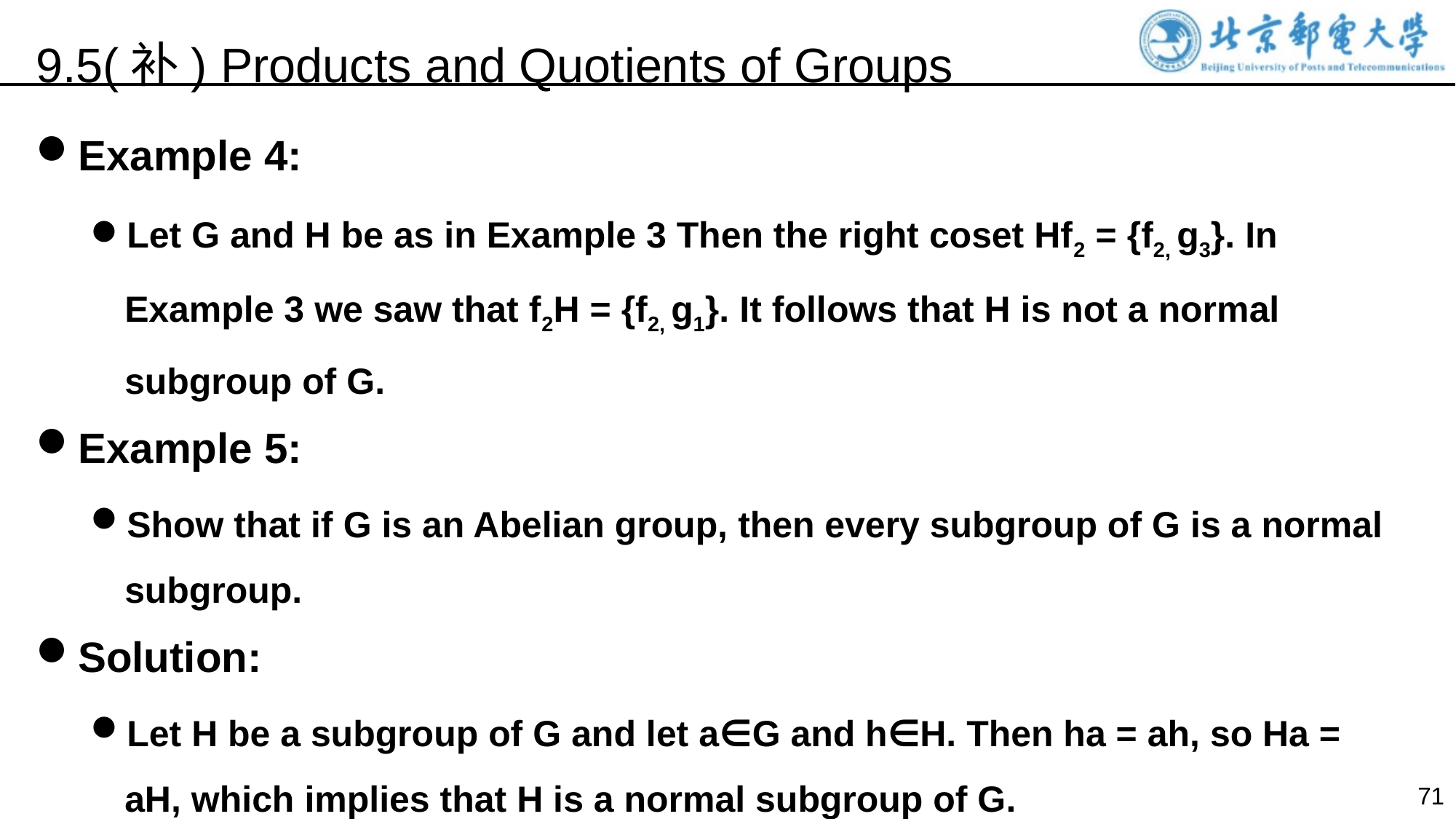

9.5(补) Products and Quotients of Groups
Example 4:
Let G and H be as in Example 3 Then the right coset Hf2 = {f2, g3}. In Example 3 we saw that f2H = {f2, g1}. It follows that H is not a normal subgroup of G.
Example 5:
Show that if G is an Abelian group, then every subgroup of G is a normal subgroup.
Solution:
Let H be a subgroup of G and let a∈G and h∈H. Then ha = ah, so Ha = aH, which implies that H is a normal subgroup of G.